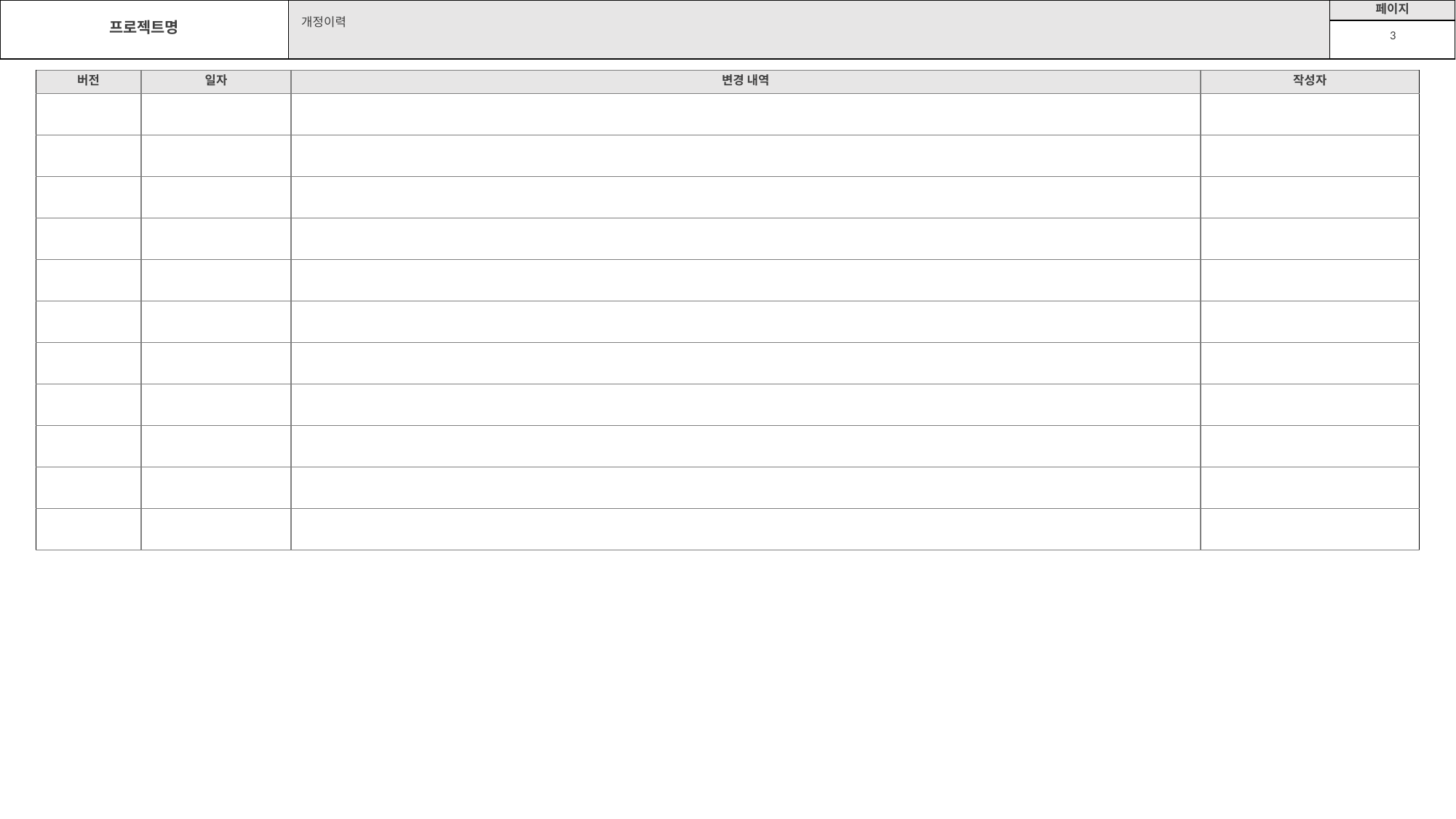

# 개정이력
3
| 버전 | 일자 | 변경 내역 | 작성자 |
| --- | --- | --- | --- |
|  |  |  |  |
|  |  |  |  |
|  |  |  |  |
|  |  |  |  |
|  |  |  |  |
|  |  |  |  |
|  |  |  |  |
|  |  |  |  |
|  |  |  |  |
|  |  |  |  |
|  |  |  |  |